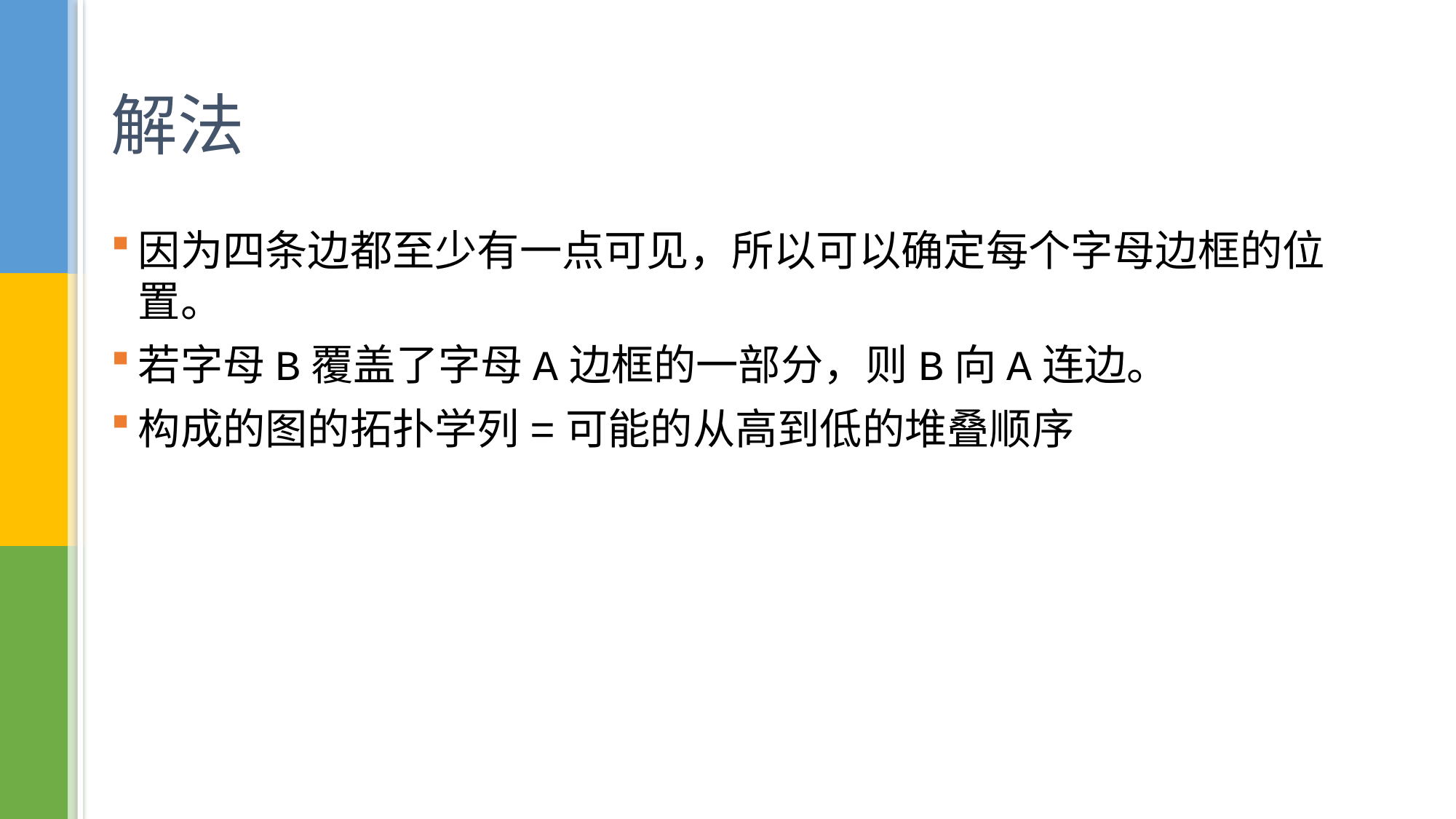

# 解法
因为四条边都至少有一点可见，所以可以确定每个字母边框的位置。
若字母B覆盖了字母A边框的一部分，则B向A连边。
构成的图的拓扑学列=可能的从高到低的堆叠顺序